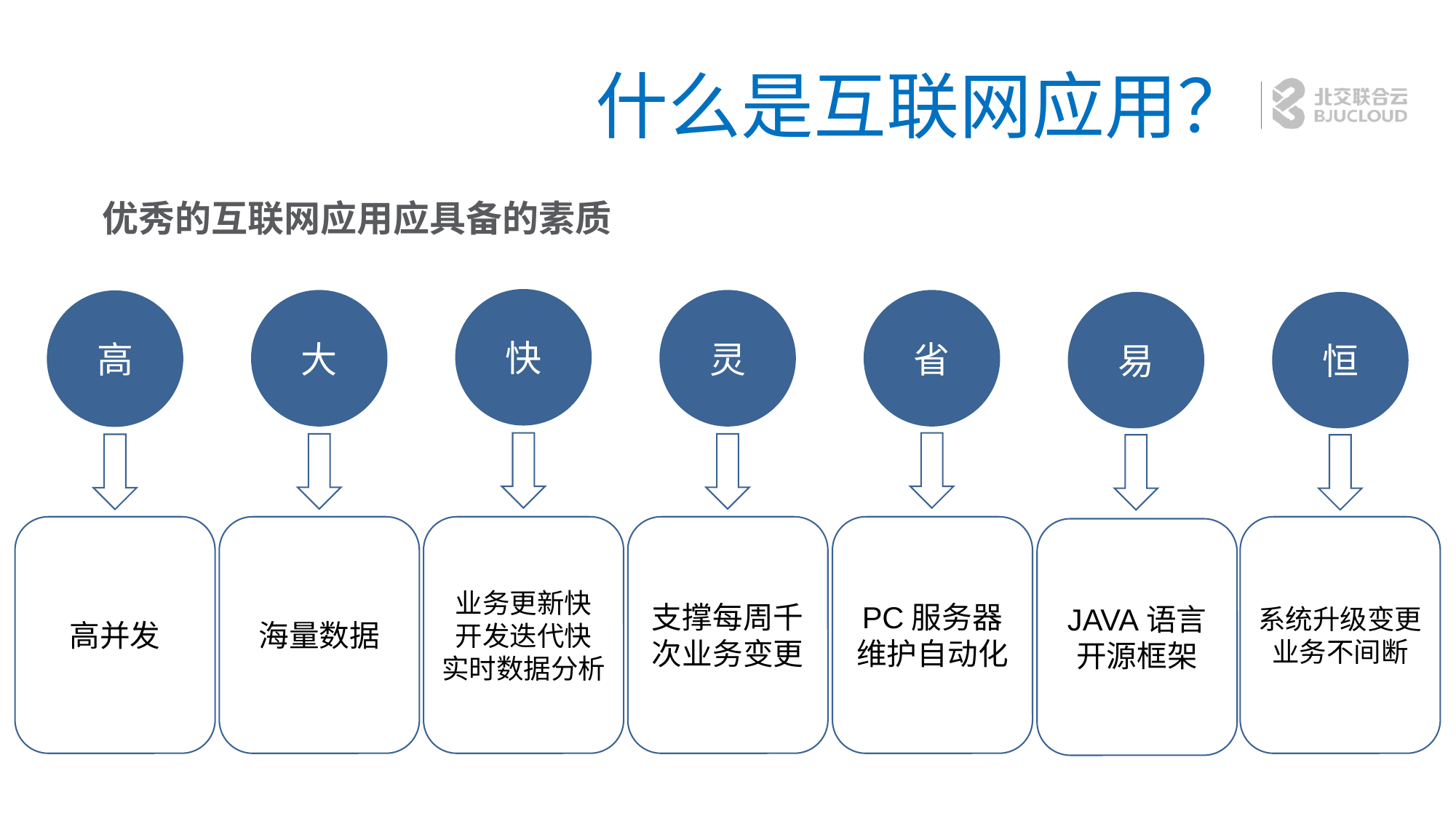

# 什么是互联网应用？
优秀的互联网应用应具备的素质
快
大
灵
省
高
易
恒

高并发
海量数据
业务更新快
开发迭代快
实时数据分析
支撑每周千次业务变更
PC服务器
维护自动化
系统升级变更
业务不间断
JAVA语言
开源框架